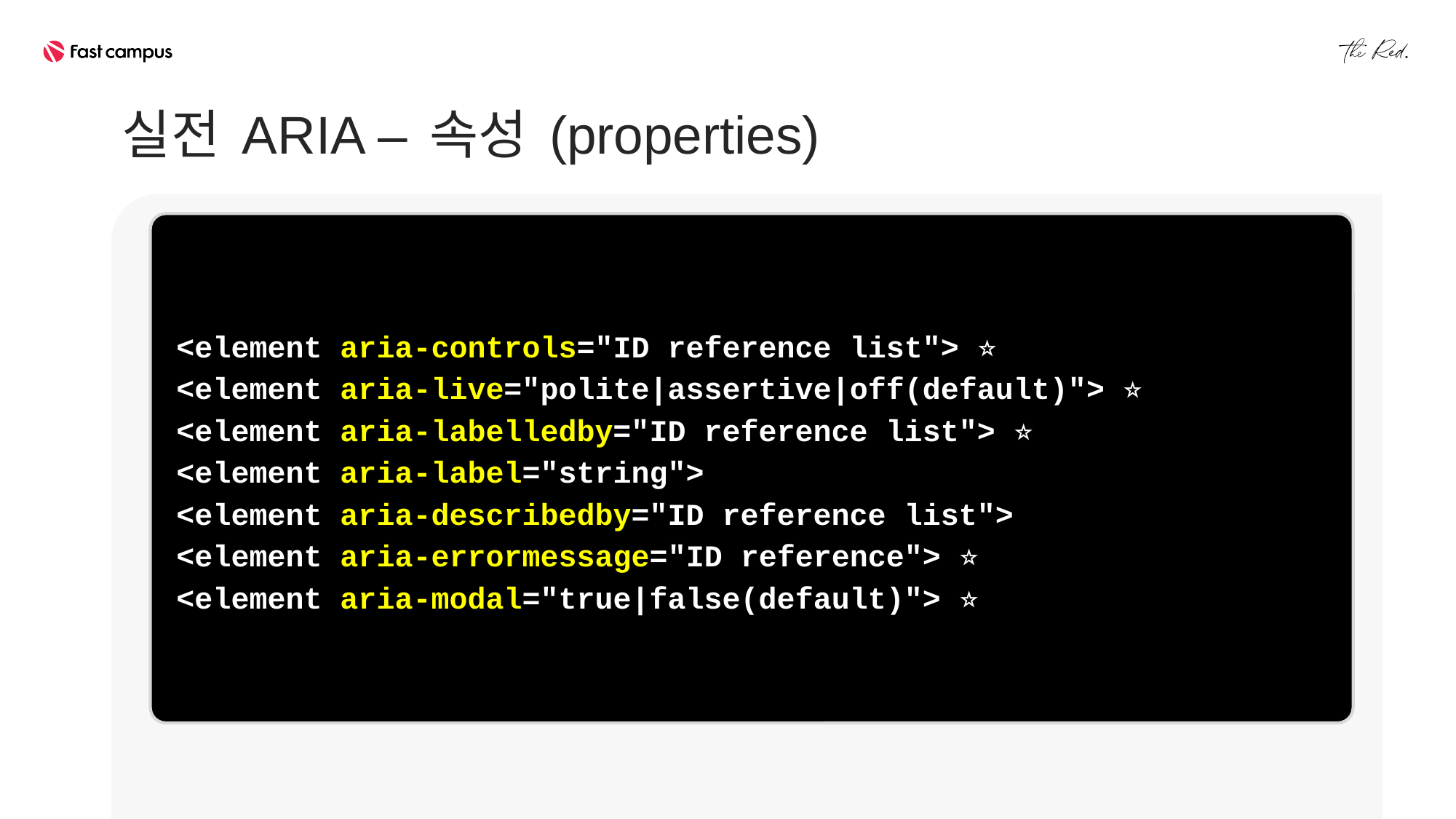

실전 ARIA – 속성 (properties)
<element aria-controls="ID reference list"> ⭐
<element aria-live="polite|assertive|off(default)"> ⭐
<element aria-labelledby="ID reference list"> ⭐
<element aria-label="string">
<element aria-describedby="ID reference list">
<element aria-errormessage="ID reference"> ⭐
<element aria-modal="true|false(default)"> ⭐